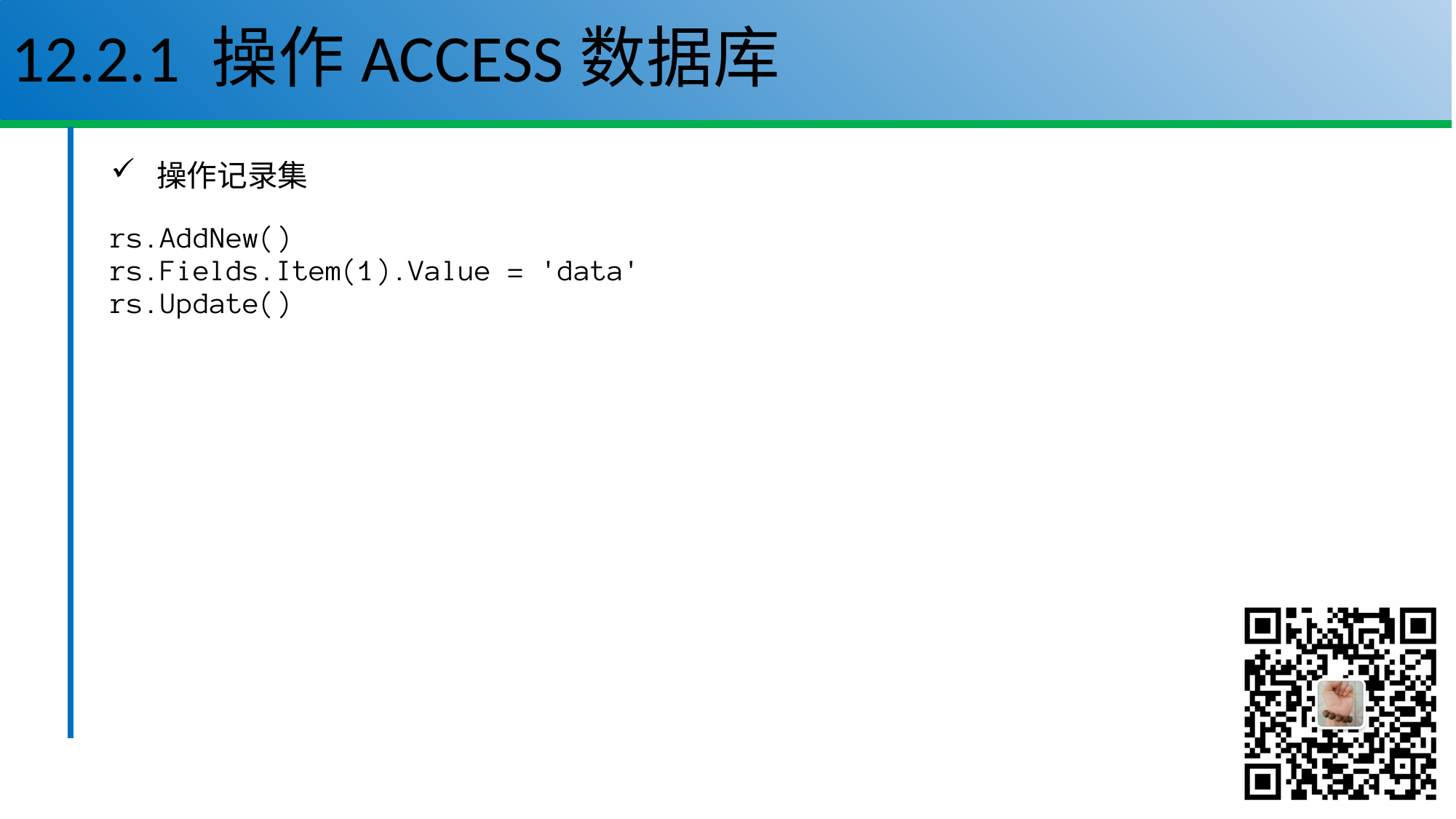

# 12.2.1 操作ACCESS数据库
操作记录集

rs.AddNew()
rs.Fields.Item(1).Value = 'data'
rs.Update()